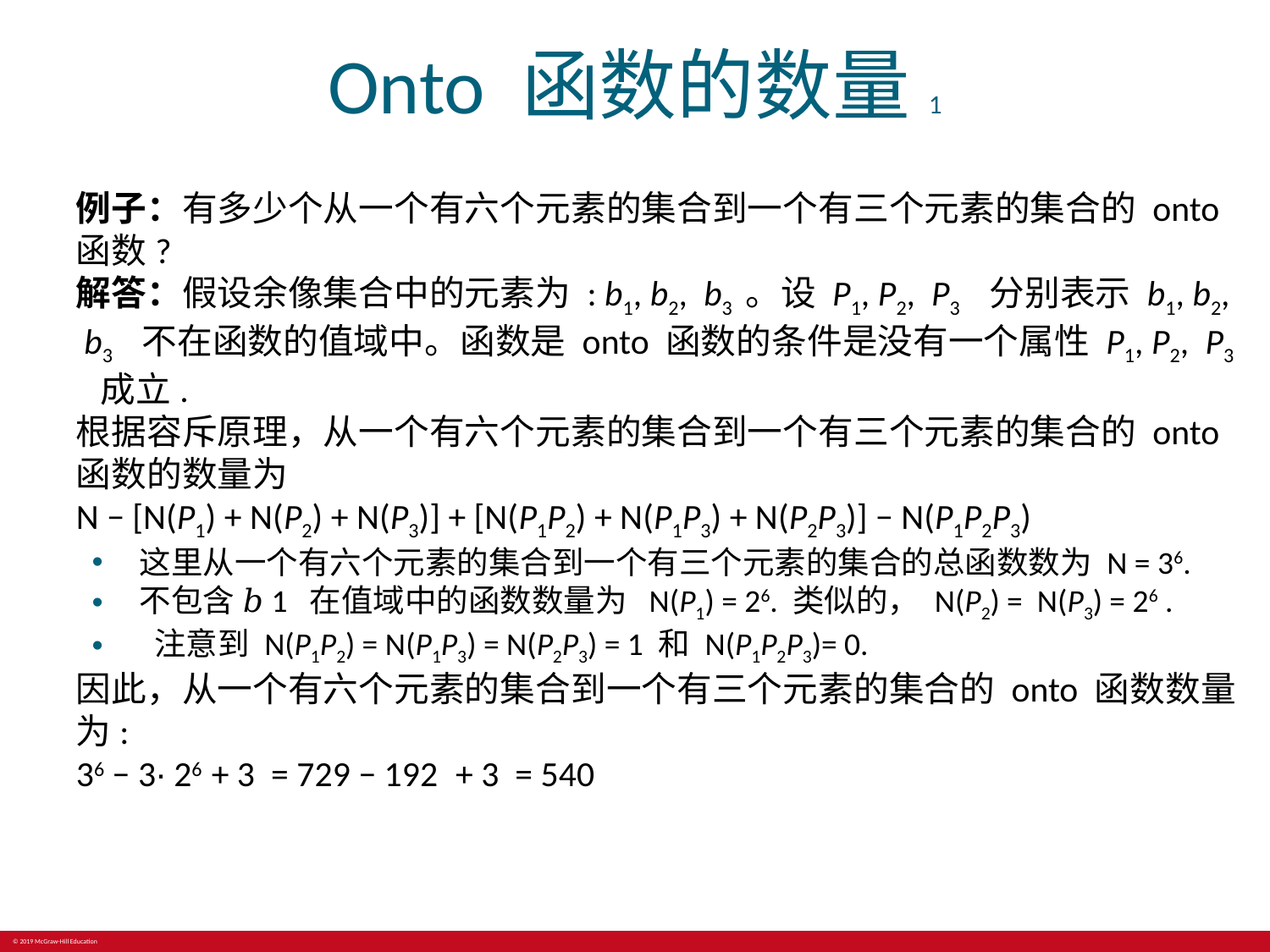

# Onto 函数的数量1
例子：有多少个从一个有六个元素的集合到一个有三个元素的集合的 onto 函数?
解答：假设余像集合中的元素为 : b1, b2,  b3 。设 P1, P2,  P3 ​  分别表示 b1, b2,  b3 ​  不在函数的值域中。函数是 onto 函数的条件是没有一个属性 P1, P2,  P3 ​  成立.
根据容斥原理，从一个有六个元素的集合到一个有三个元素的集合的 onto 函数的数量为
N − [N(P1) + N(P2) + N(P3)] + [N(P1P2) + N(P1P3) + N(P2P3)] − N(P1P2P3)
这里从一个有六个元素的集合到一个有三个元素的集合的总函数数为 N = 36.
不包含 𝑏1  在值域中的函数数量为  N(P1) = 26. 类似的， N(P2) =  N(P3) = 26 .
 注意到 N(P1P2) = N(P1P3) = N(P2P3) = 1 和 N(P1P2P3)= 0.
因此，从一个有六个元素的集合到一个有三个元素的集合的 onto 函数数量为:
36 − 3∙ 26  + 3  = 729 − 192   + 3  = 540